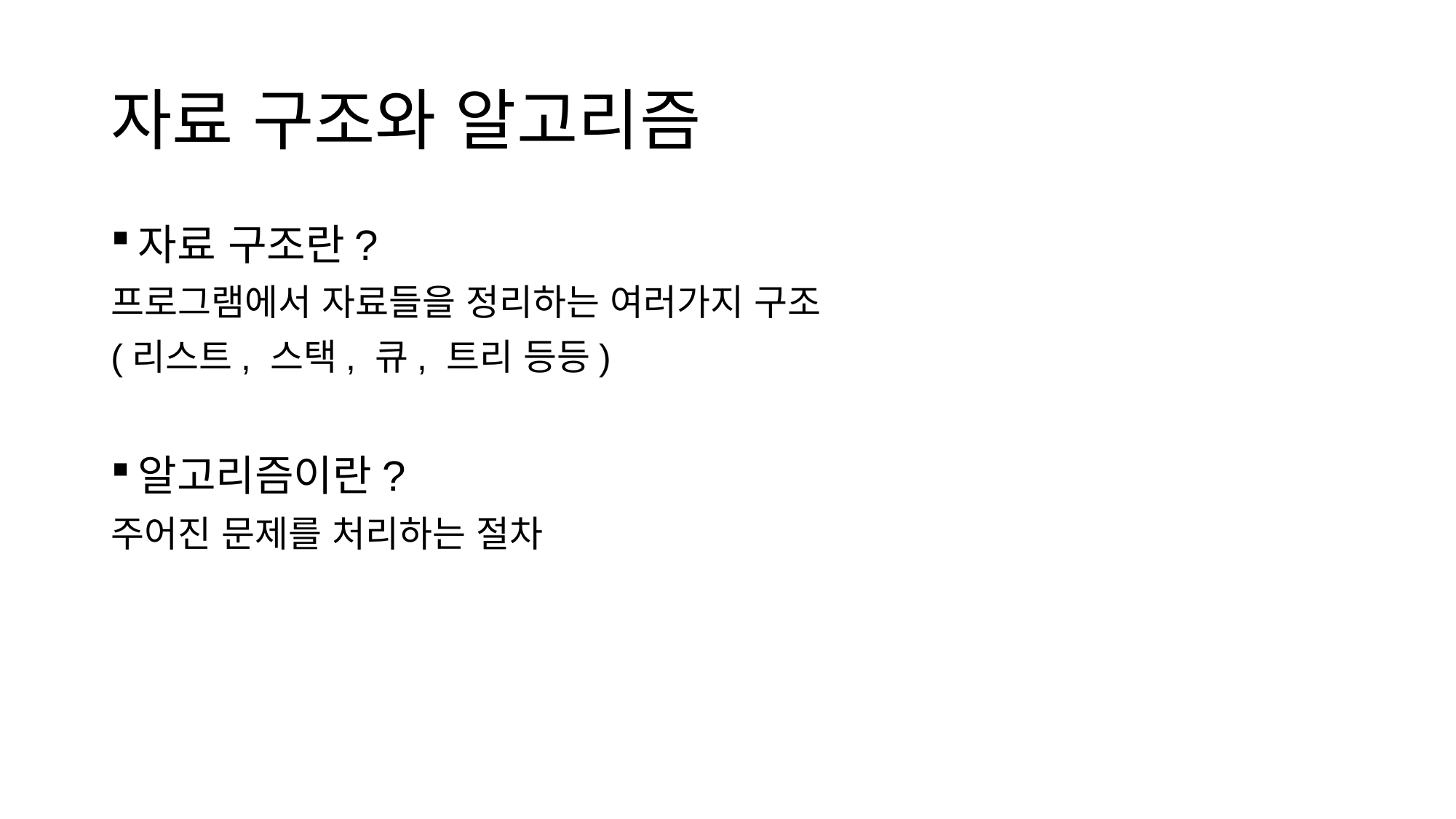

# 자료 구조와 알고리즘
자료 구조란?
프로그램에서 자료들을 정리하는 여러가지 구조
(리스트, 스택, 큐, 트리 등등)

알고리즘이란?
주어진 문제를 처리하는 절차